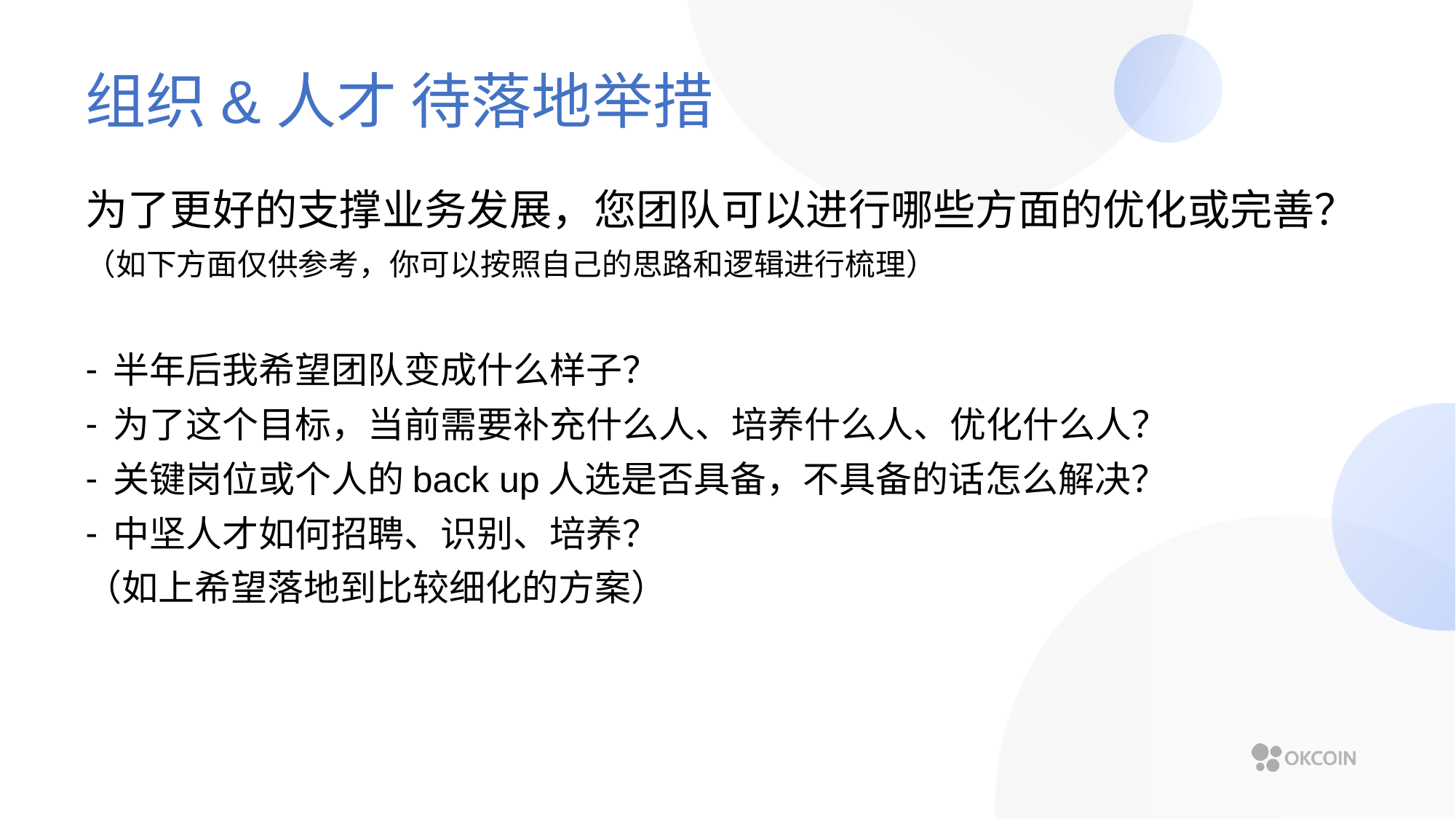

# 组织&人才 待落地举措
为了更好的支撑业务发展，您团队可以进行哪些方面的优化或完善？
（如下方面仅供参考，你可以按照自己的思路和逻辑进行梳理）

半年后我希望团队变成什么样子？
为了这个目标，当前需要补充什么人、培养什么人、优化什么人？
关键岗位或个人的back up人选是否具备，不具备的话怎么解决？
中坚人才如何招聘、识别、培养？
（如上希望落地到比较细化的方案）